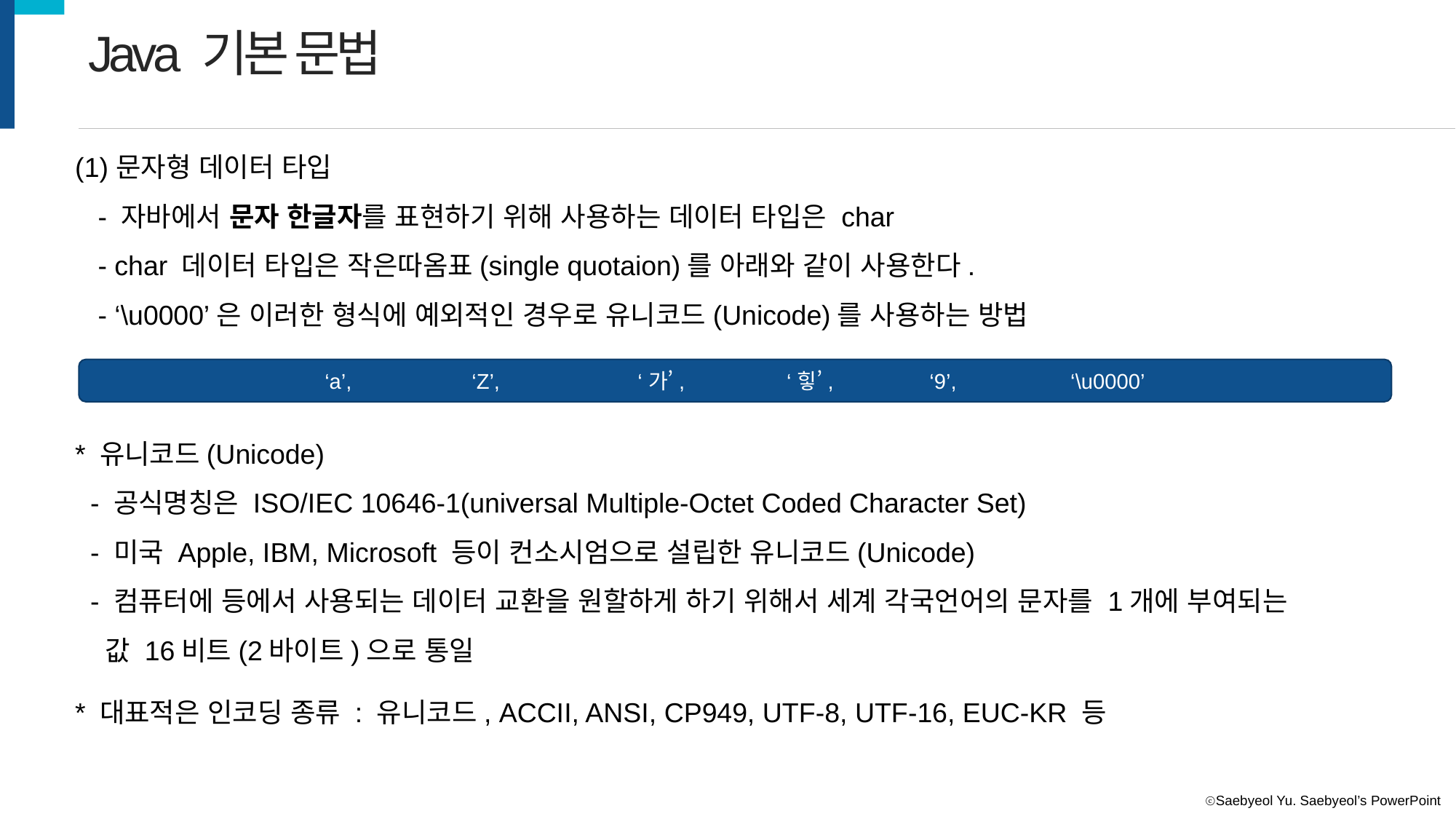

Java 기본 문법
문자형 데이터 타입
   - 자바에서 문자 한글자를 표현하기 위해 사용하는 데이터 타입은 char
   - char 데이터 타입은 작은따옴표(single quotaion)를 아래와 같이 사용한다.
   - ‘\u0000’은 이러한 형식에 예외적인 경우로 유니코드(Unicode)를 사용하는 방법
‘a’,                    ‘Z’,                       ‘가’,                 ‘힣’,                ‘9’,                   ‘\u0000’
* 유니코드(Unicode)
  - 공식명칭은 ISO/IEC 10646-1(universal Multiple-Octet Coded Character Set)
  - 미국 Apple, IBM, Microsoft 등이 컨소시엄으로 설립한 유니코드(Unicode)
  - 컴퓨터에 등에서 사용되는 데이터 교환을 원할하게 하기 위해서 세계 각국언어의 문자를 1개에 부여되는
    값 16비트(2바이트)으로 통일

* 대표적은 인코딩 종류 : 유니코드, ACCII, ANSI, CP949, UTF-8, UTF-16, EUC-KR 등